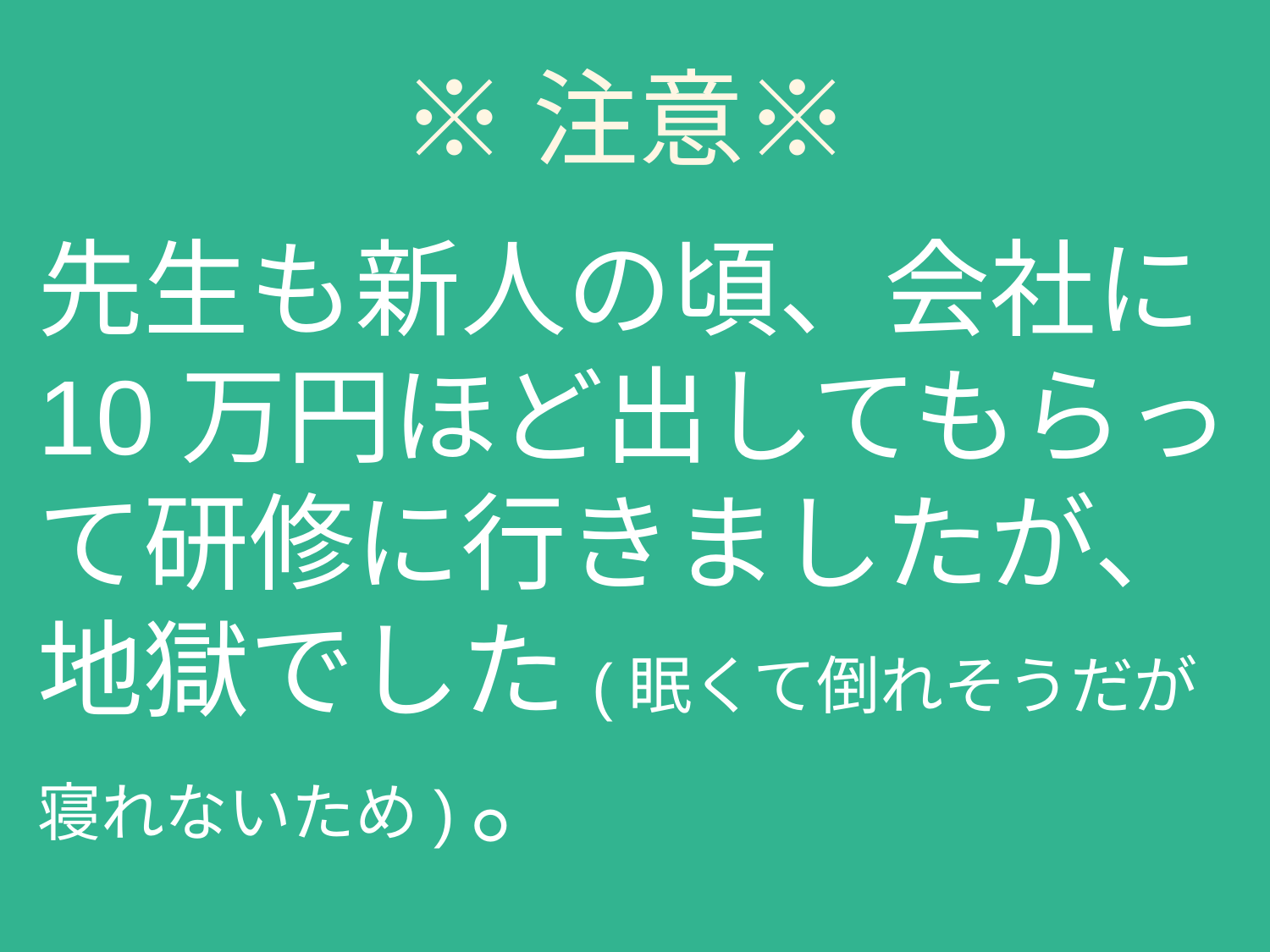

# ※注意※
先生も新人の頃、会社に10万円ほど出してもらって研修に行きましたが、地獄でした(眠くて倒れそうだが寝れないため)。